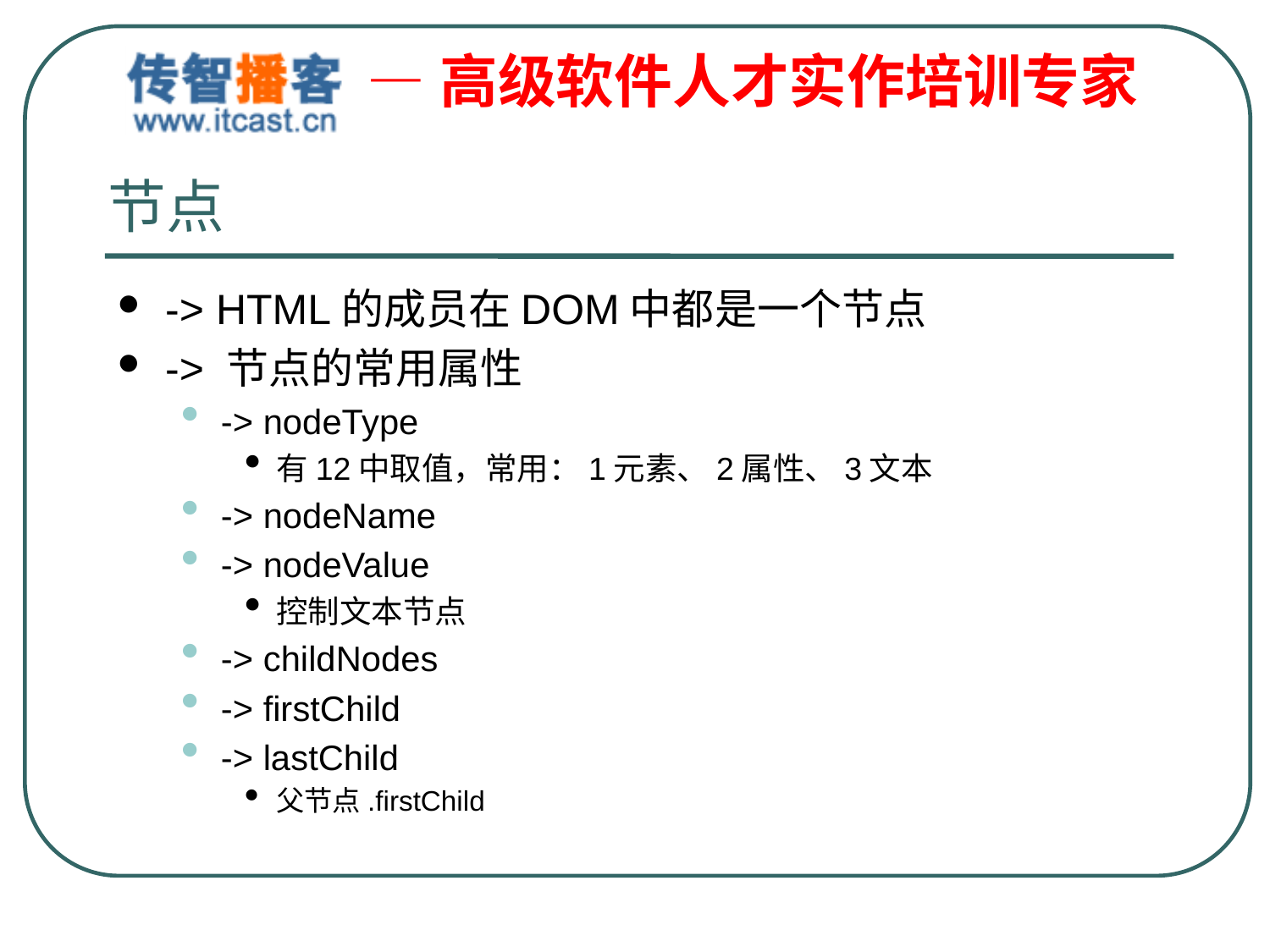

# 节点
-> HTML的成员在DOM中都是一个节点
-> 节点的常用属性
-> nodeType
有12中取值，常用：1元素、2属性、3文本
-> nodeName
-> nodeValue
控制文本节点
-> childNodes
-> firstChild
-> lastChild
父节点.firstChild